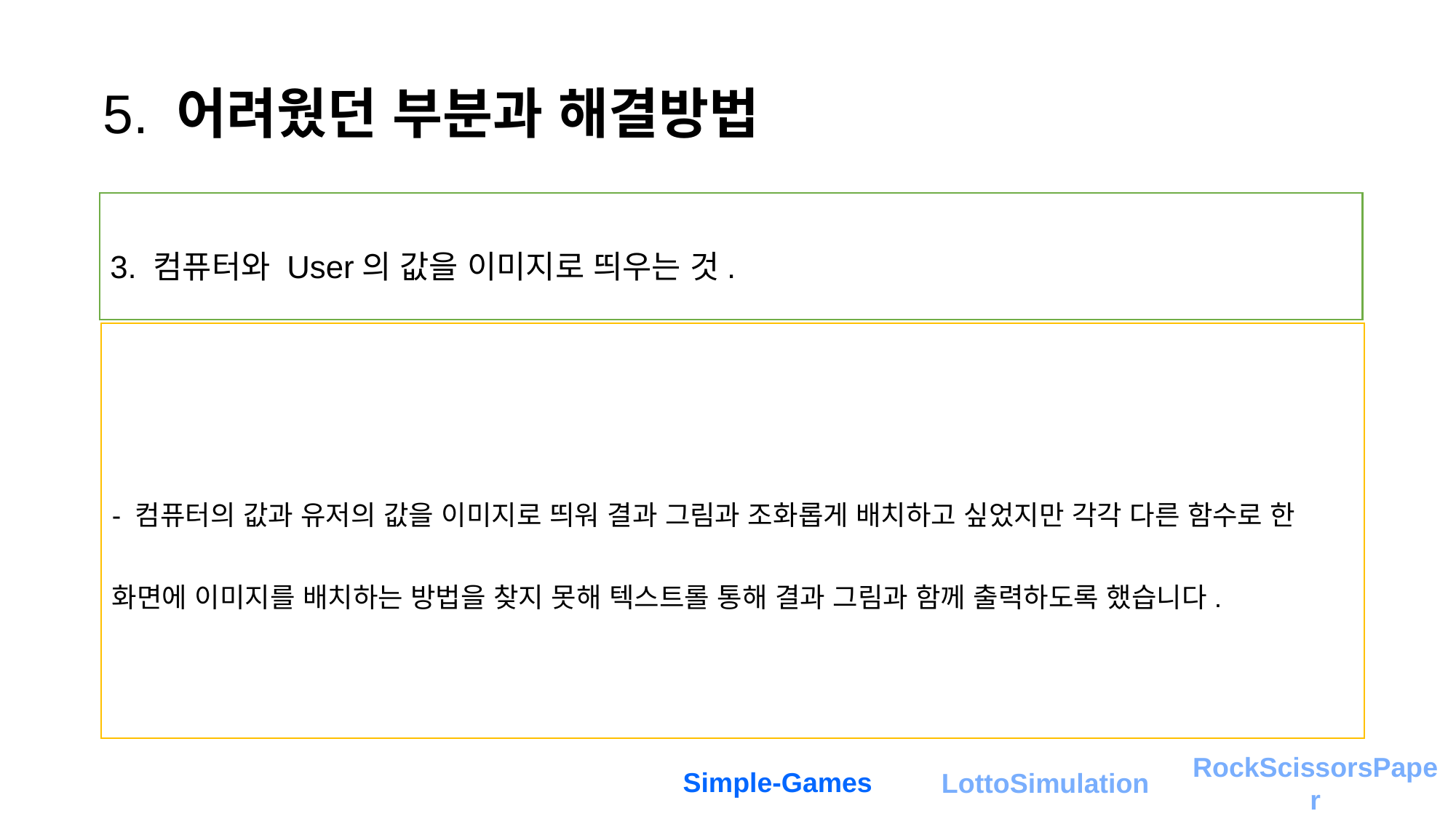

5. 어려웠던 부분과 해결방법
3. 컴퓨터와 User의 값을 이미지로 띄우는 것.
- 컴퓨터의 값과 유저의 값을 이미지로 띄워 결과 그림과 조화롭게 배치하고 싶었지만 각각 다른 함수로 한 화면에 이미지를 배치하는 방법을 찾지 못해 텍스트롤 통해 결과 그림과 함께 출력하도록 했습니다.
Simple-Games
LottoSimulation
RockScissorsPaper